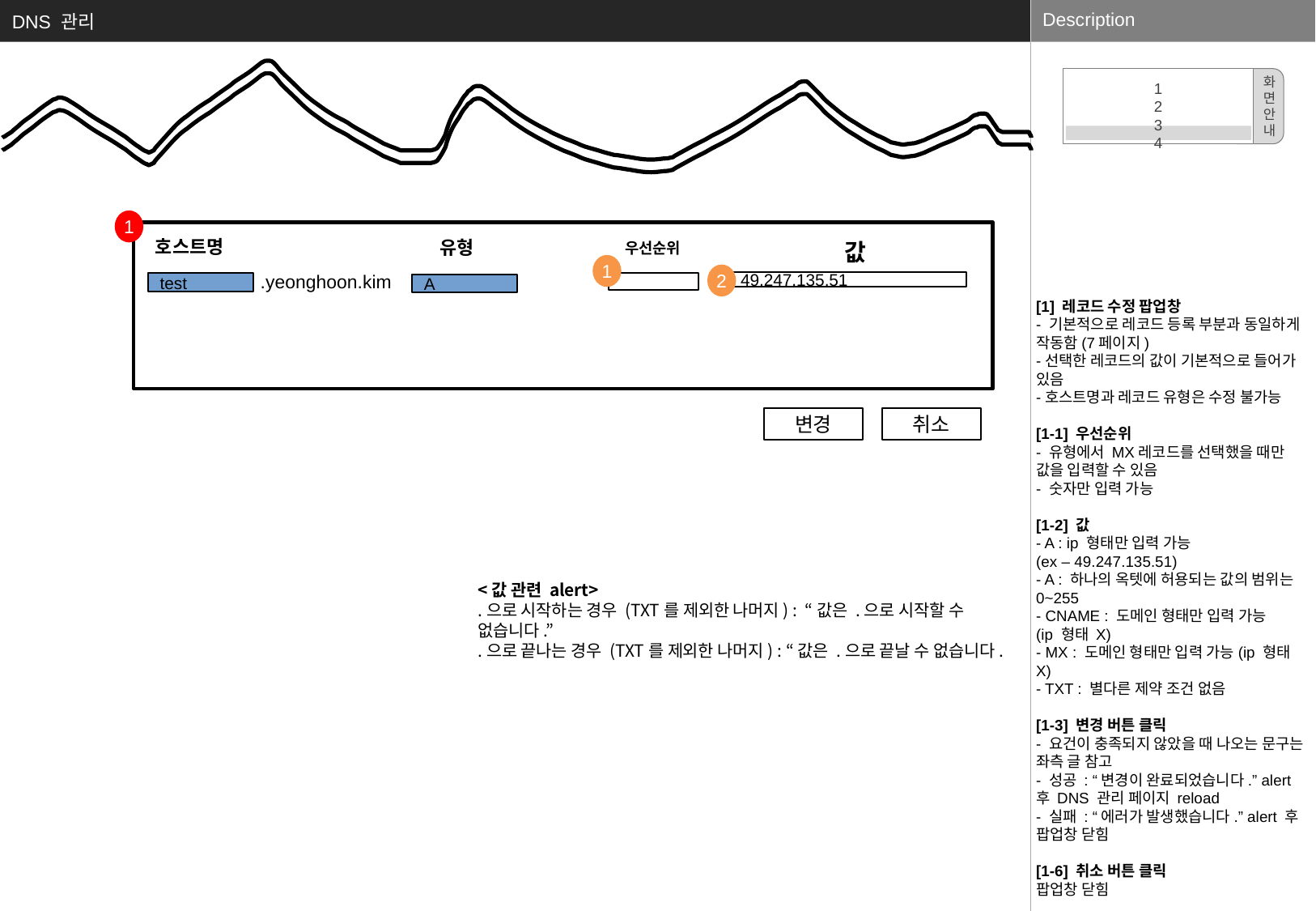

DNS 관리

[1] 레코드 수정 팝업창
- 기본적으로 레코드 등록 부분과 동일하게 작동함(7페이지)
-선택한 레코드의 값이 기본적으로 들어가 있음
-호스트명과 레코드 유형은 수정 불가능

[1-1] 우선순위
- 유형에서 MX레코드를 선택했을 때만 값을 입력할 수 있음
- 숫자만 입력 가능

[1-2] 값
- A : ip 형태만 입력 가능
(ex – 49.247.135.51)
- A : 하나의 옥텟에 허용되는 값의 범위는 0~255
- CNAME : 도메인 형태만 입력 가능
(ip 형태 X)
- MX : 도메인 형태만 입력 가능(ip 형태 X)
- TXT : 별다른 제약 조건 없음

[1-3] 변경 버튼 클릭
- 요건이 충족되지 않았을 때 나오는 문구는 좌측 글 참고
- 성공 : “변경이 완료되었습니다.” alert 후 DNS 관리 페이지 reload
- 실패 : “에러가 발생했습니다.” alert 후 팝업창 닫힘

[1-6] 취소 버튼 클릭
팝업창 닫힘

1
2
3
4

화
면
안
내

1

호스트명
유형
값
우선순위
1
.yeonghoon.kim
2
49.247.135.51

test
A
변경
취소
<값 관련 alert>
.으로 시작하는 경우 (TXT를 제외한 나머지) :  “값은 .으로 시작할 수 없습니다.”
.으로 끝나는 경우 (TXT를 제외한 나머지) : “값은 .으로 끝날 수 없습니다.